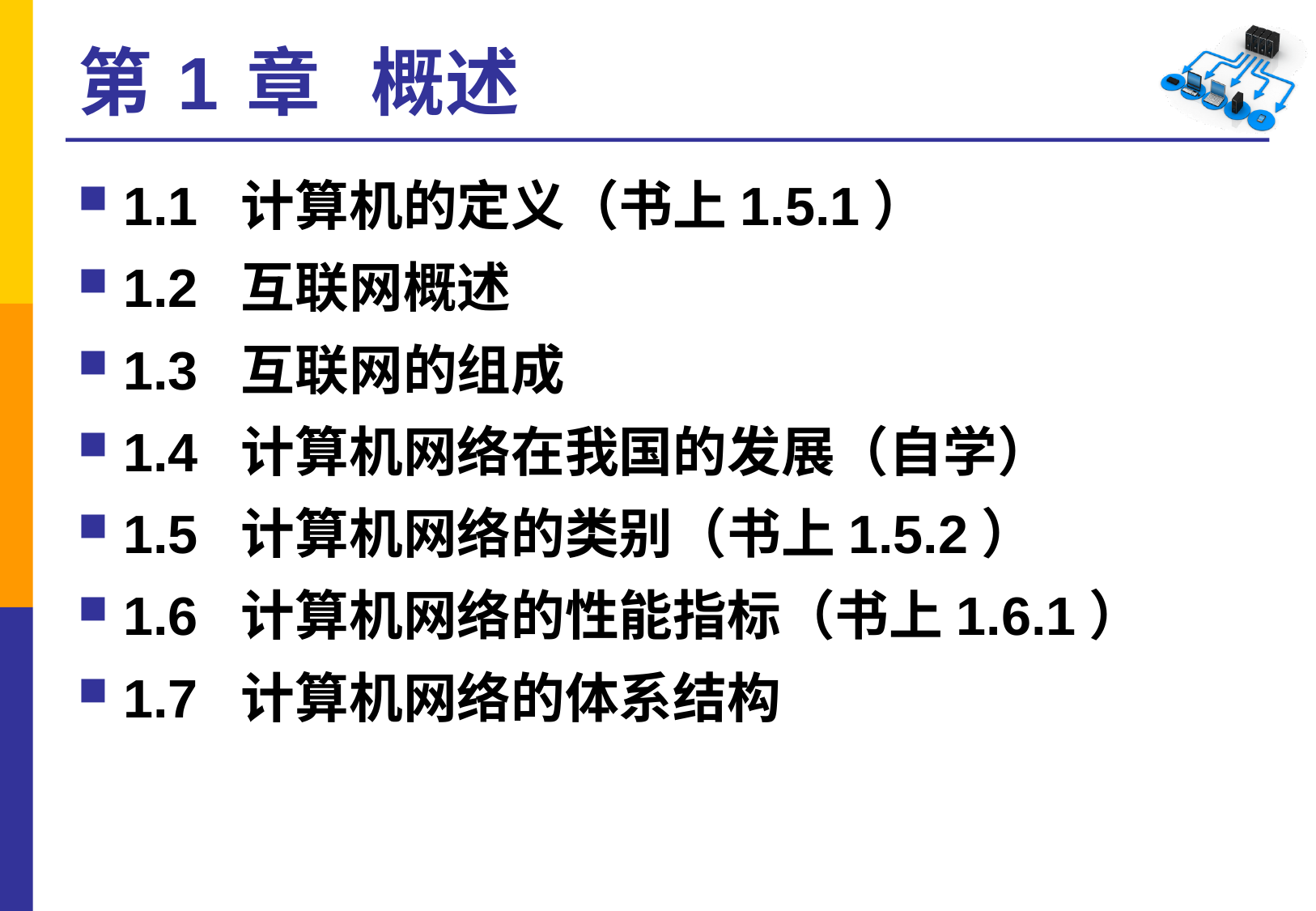

# 第 1 章   概述
1.1  计算机的定义（书上1.5.1）
1.2  互联网概述
1.3  互联网的组成
1.4  计算机网络在我国的发展（自学）
1.5  计算机网络的类别（书上1.5.2）
1.6  计算机网络的性能指标（书上1.6.1）
1.7  计算机网络的体系结构